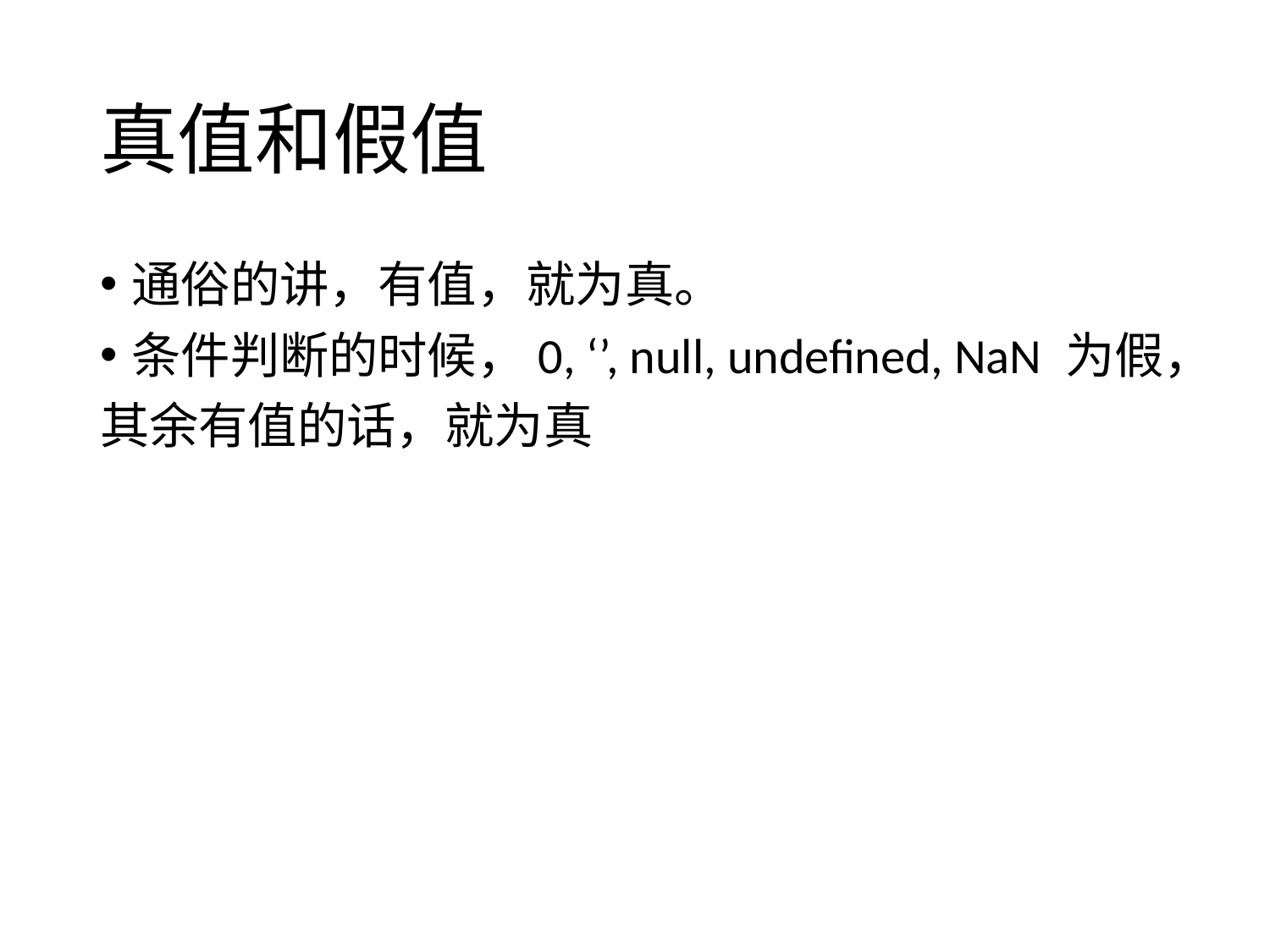

# 真值和假值
通俗的讲，有值，就为真。
条件判断的时候，0, ‘’, null, undefined, NaN 为假，
其余有值的话，就为真